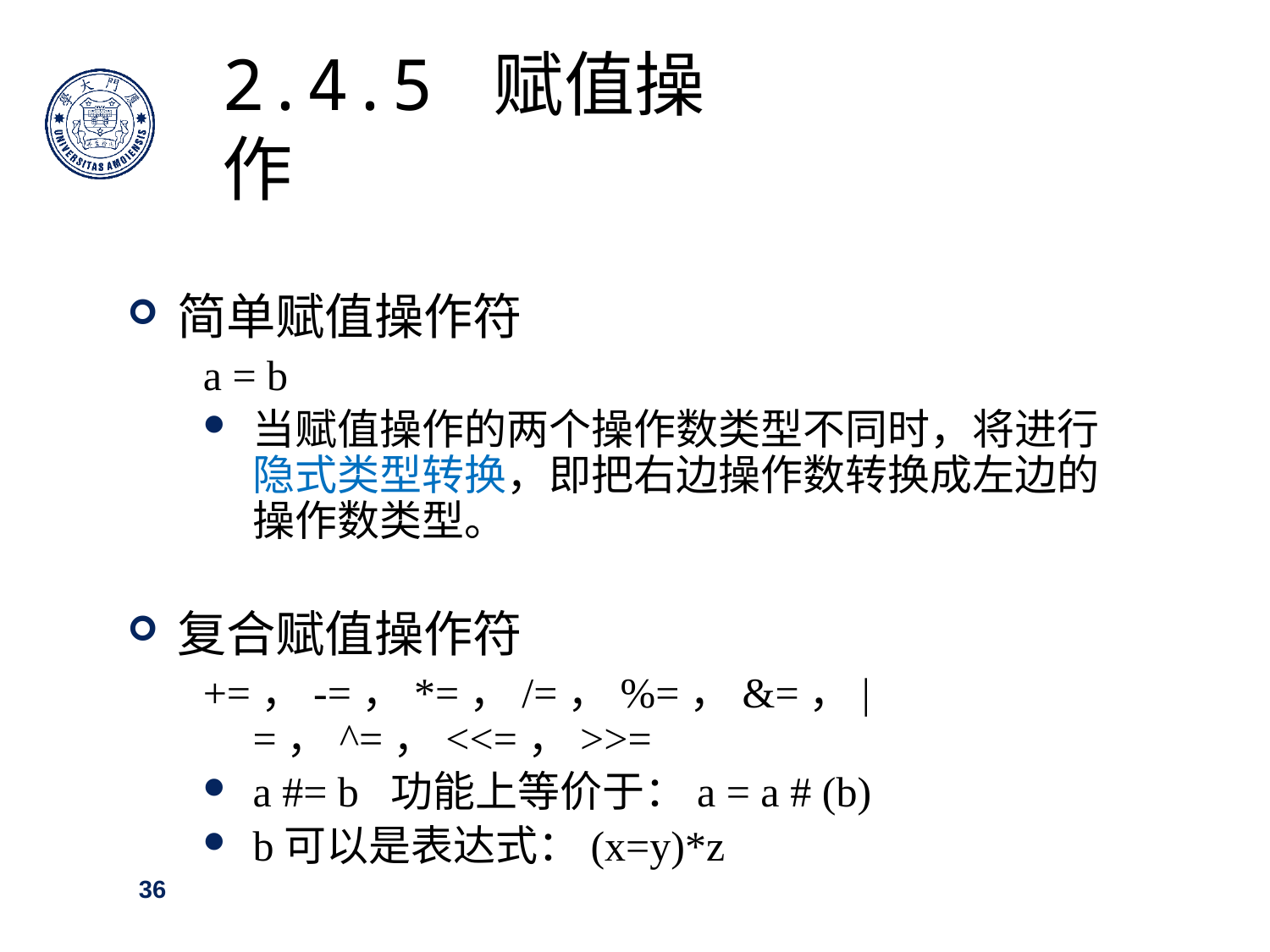

2.4.5 赋值操作
简单赋值操作符
a = b
当赋值操作的两个操作数类型不同时，将进行隐式类型转换，即把右边操作数转换成左边的操作数类型。

复合赋值操作符
+=，-=，*=，/=，%=，&=，|=，^=，<<=，>>=
a #= b  功能上等价于：a = a # (b)
b可以是表达式：(x=y)*z
36